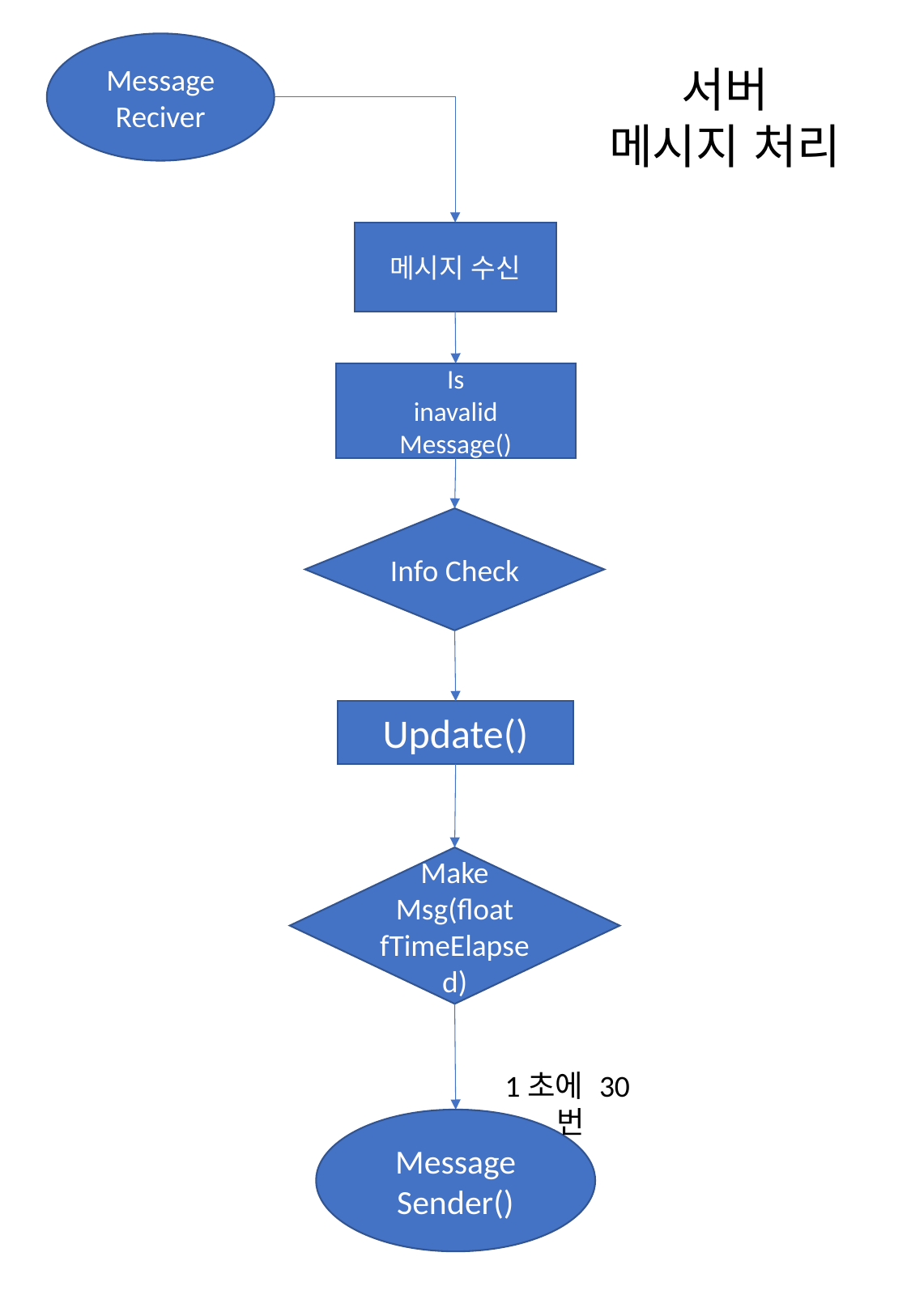

Message
Reciver
서버
메시지 처리
메시지 수신
Is
inavalid
Message()
Info Check
Update()
Make
Msg(float fTimeElapsed)
1초에 30번
Message
Sender()